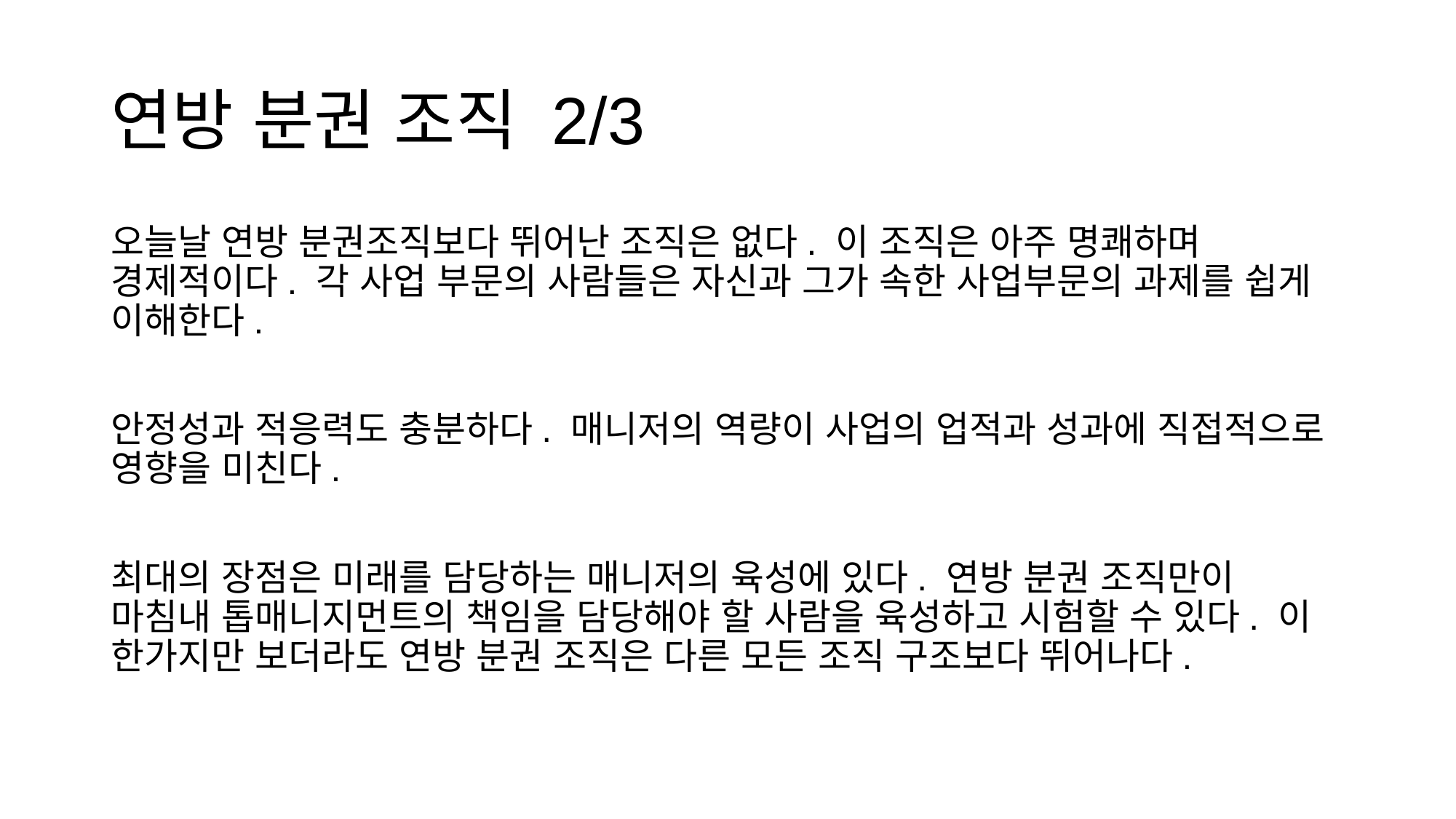

# 연방 분권 조직 2/3
오늘날 연방 분권조직보다 뛰어난 조직은 없다. 이 조직은 아주 명쾌하며 경제적이다. 각 사업 부문의 사람들은 자신과 그가 속한 사업부문의 과제를 쉽게 이해한다.

안정성과 적응력도 충분하다. 매니저의 역량이 사업의 업적과 성과에 직접적으로 영향을 미친다.

최대의 장점은 미래를 담당하는 매니저의 육성에 있다. 연방 분권 조직만이 마침내 톱매니지먼트의 책임을 담당해야 할 사람을 육성하고 시험할 수 있다. 이 한가지만 보더라도 연방 분권 조직은 다른 모든 조직 구조보다 뛰어나다.